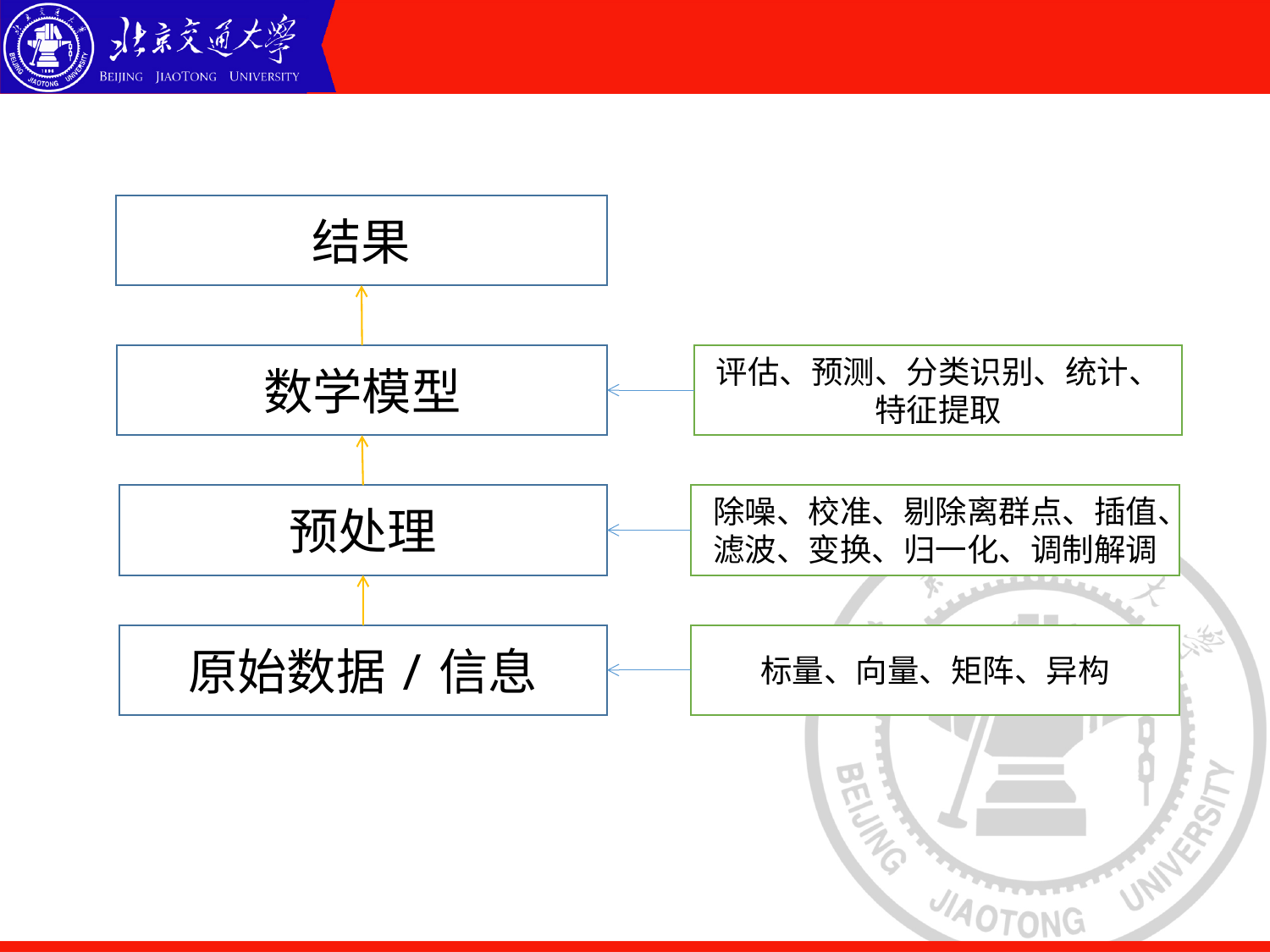

结果
数学模型
预处理
原始数据/信息
评估、预测、分类识别、统计、
特征提取
除噪、校准、剔除离群点、插值、滤波、变换、归一化、调制解调
标量、向量、矩阵、异构